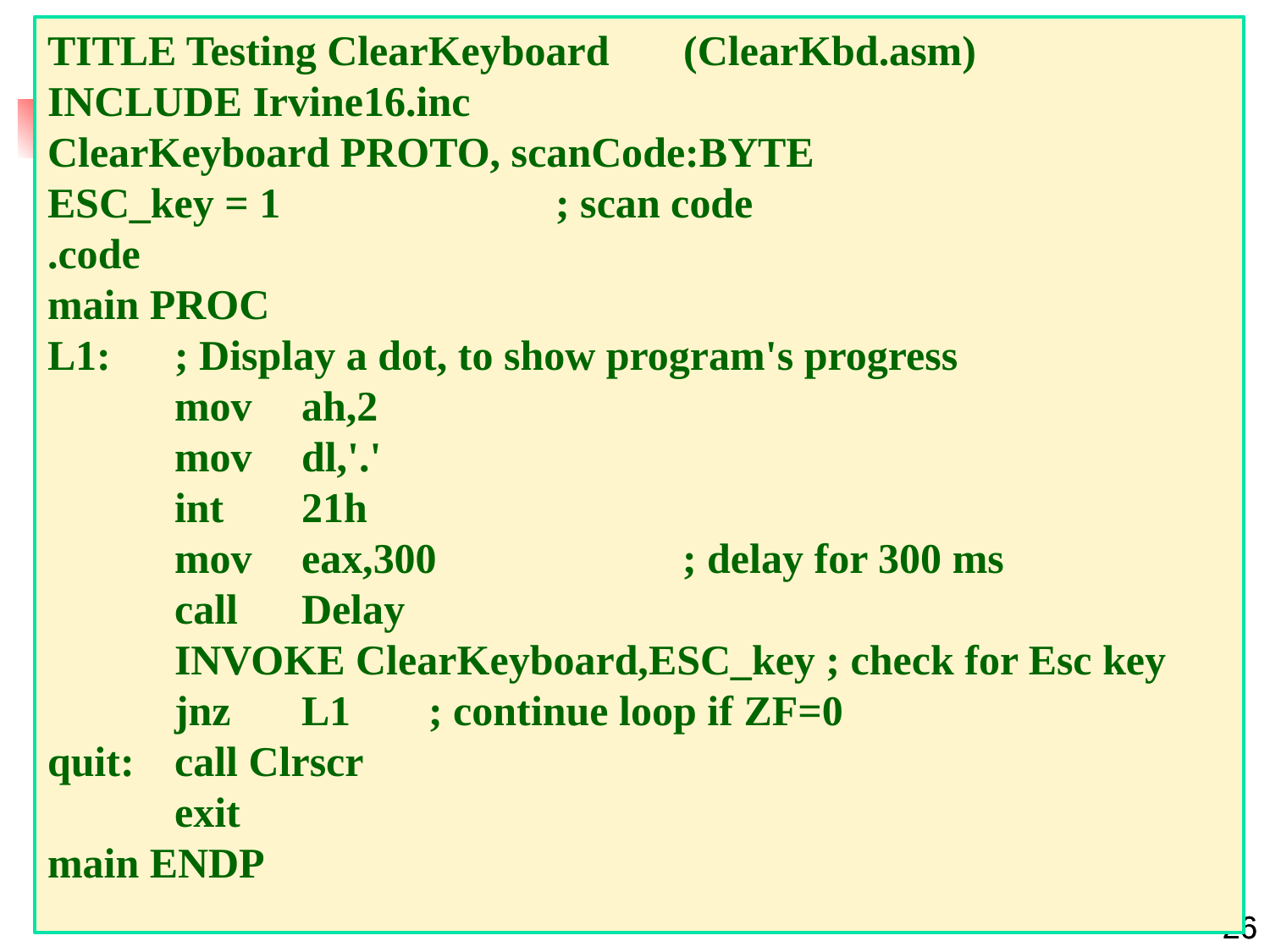

# 13.5 INT 16h键盘中断
TITLE Testing ClearKeyboard       (ClearKbd.asm)
INCLUDE Irvine16.inc
ClearKeyboard PROTO, scanCode:BYTE
ESC_key = 1			; scan code
.code
main PROC
L1:	; Display a dot, to show program's progress
	mov	ah,2
	mov	dl,'.'
	int	21h
	mov	eax,300		; delay for 300 ms
	call	Delay
	INVOKE ClearKeyboard,ESC_key ; check for Esc key
	jnz	L1	; continue loop if ZF=0
quit:	call Clrscr
	exit
main ENDP
代码：ClearKbd.asm
  检测指定的按键，忽视其余按键（清除）